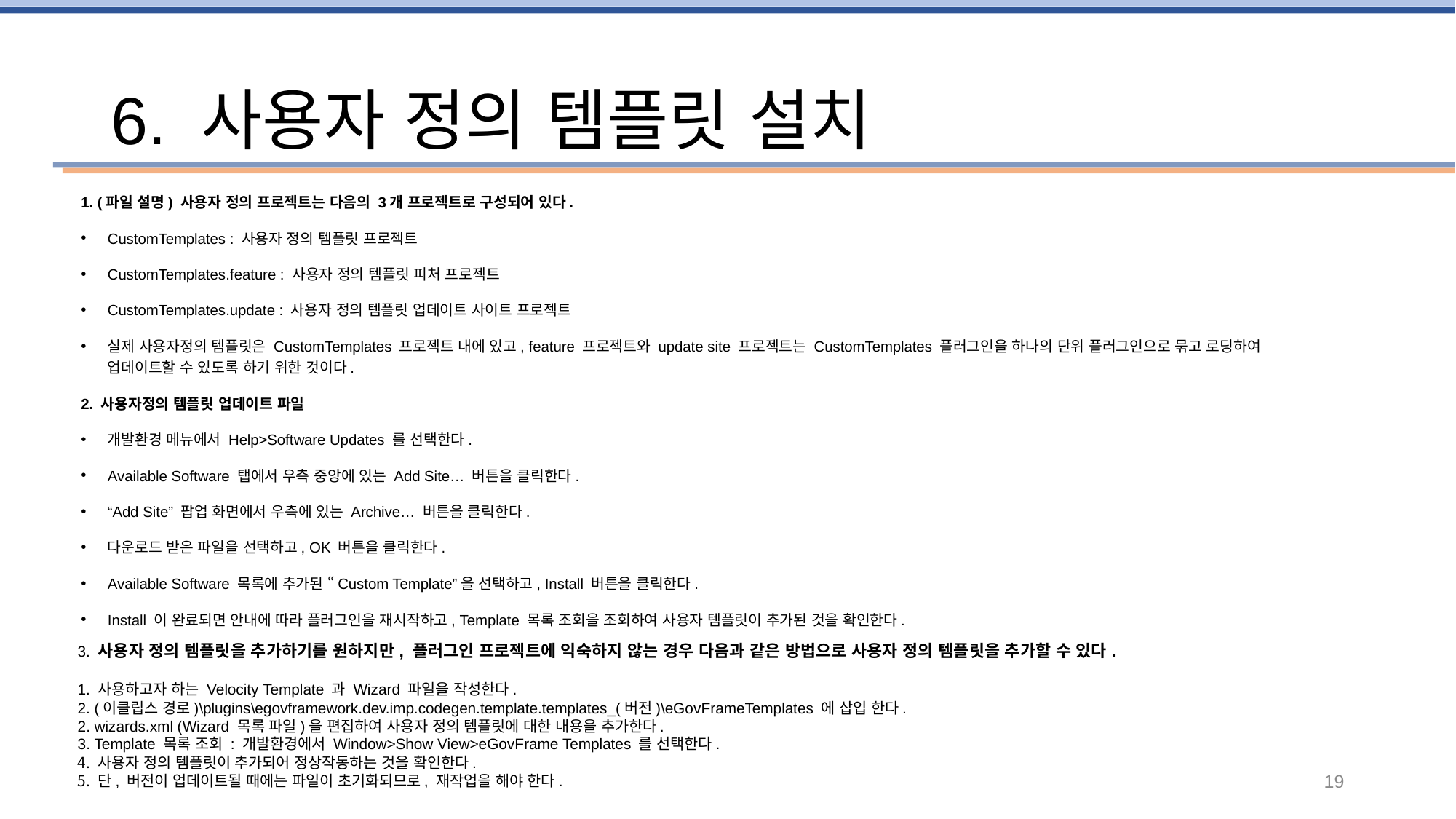

# 6. 사용자 정의 템플릿 설치
1. (파일 설명) 사용자 정의 프로젝트는 다음의 3개 프로젝트로 구성되어 있다.
CustomTemplates : 사용자 정의 템플릿 프로젝트
CustomTemplates.feature : 사용자 정의 템플릿 피처 프로젝트
CustomTemplates.update : 사용자 정의 템플릿 업데이트 사이트 프로젝트
실제 사용자정의 템플릿은 CustomTemplates 프로젝트 내에 있고, feature 프로젝트와 update site 프로젝트는 CustomTemplates 플러그인을 하나의 단위 플러그인으로 묶고 로딩하여 업데이트할 수 있도록 하기 위한 것이다.
2. 사용자정의 템플릿 업데이트 파일
개발환경 메뉴에서 Help>Software Updates 를 선택한다.
Available Software 탭에서 우측 중앙에 있는 Add Site… 버튼을 클릭한다.
“Add Site” 팝업 화면에서 우측에 있는 Archive… 버튼을 클릭한다.
다운로드 받은 파일을 선택하고, OK 버튼을 클릭한다.
Available Software 목록에 추가된 “Custom Template”을 선택하고, Install 버튼을 클릭한다.
Install 이 완료되면 안내에 따라 플러그인을 재시작하고, Template 목록 조회을 조회하여 사용자 템플릿이 추가된 것을 확인한다.
3. 사용자 정의 템플릿을 추가하기를 원하지만, 플러그인 프로젝트에 익숙하지 않는 경우 다음과 같은 방법으로 사용자 정의 템플릿을 추가할 수 있다.
1. 사용하고자 하는 Velocity Template 과 Wizard 파일을 작성한다.
2. (이클립스 경로)\plugins\egovframework.dev.imp.codegen.template.templates_(버전)\eGovFrameTemplates 에 삽입 한다.
 wizards.xml (Wizard 목록 파일)을 편집하여 사용자 정의 템플릿에 대한 내용을 추가한다.
 Template 목록 조회 : 개발환경에서 Window>Show View>eGovFrame Templates 를 선택한다.
 사용자 정의 템플릿이 추가되어 정상작동하는 것을 확인한다.
 단, 버전이 업데이트될 때에는 파일이 초기화되므로, 재작업을 해야 한다.

19